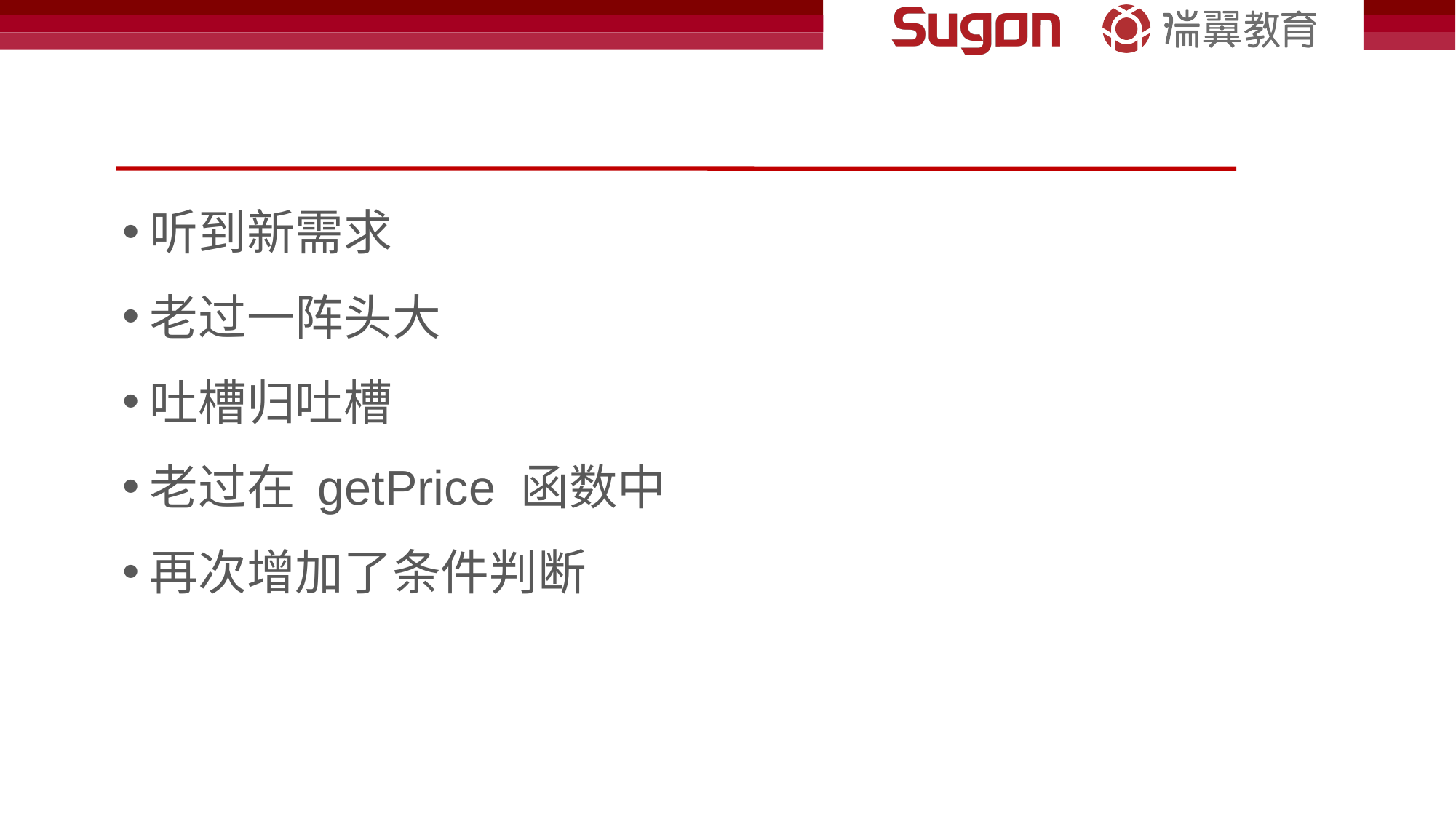

#
听到新需求
老过一阵头大
吐槽归吐槽
老过在 getPrice 函数中
再次增加了条件判断